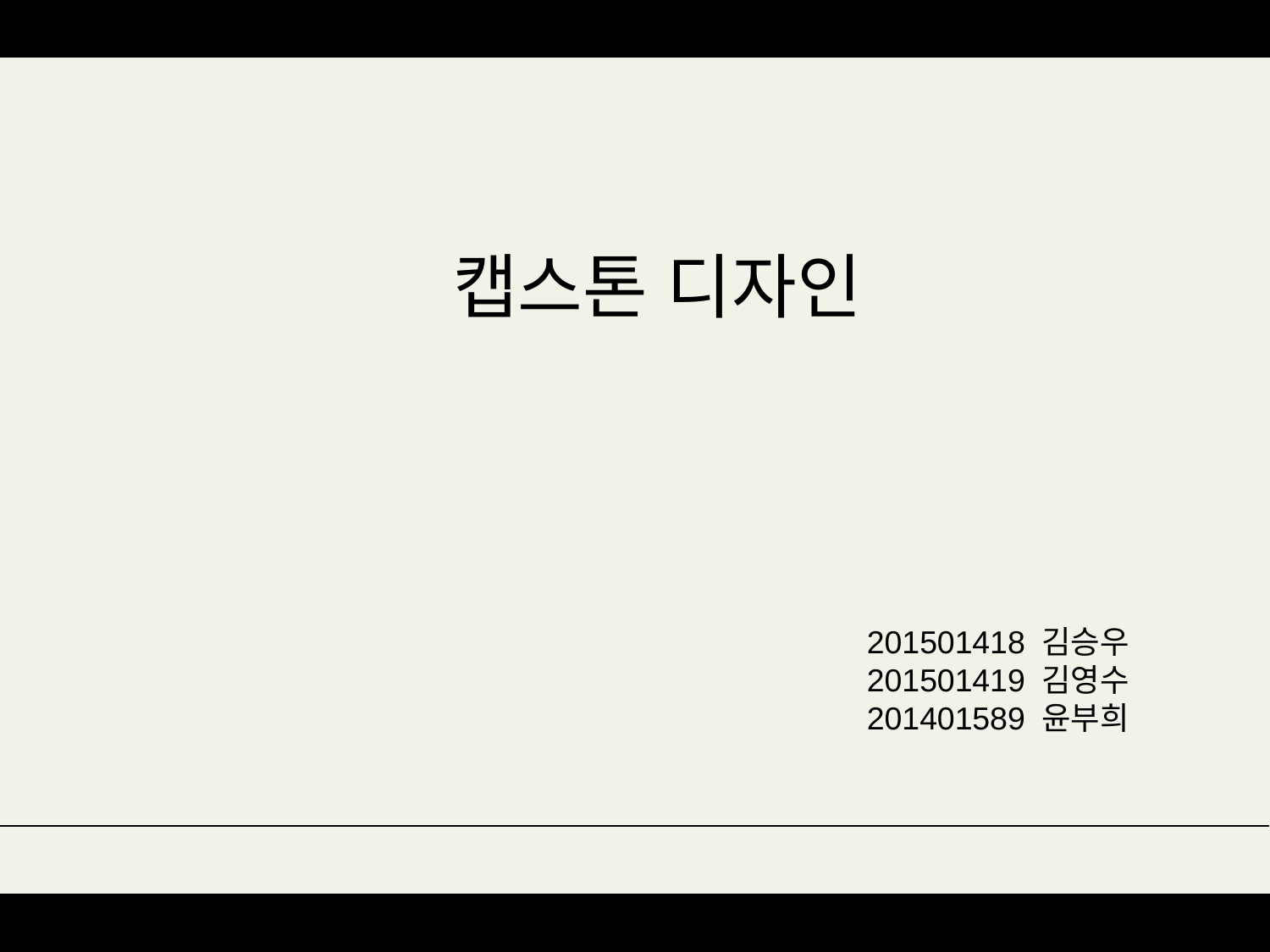

캡스톤 디자인
201501418 김승우
201501419 김영수
201401589 윤부희